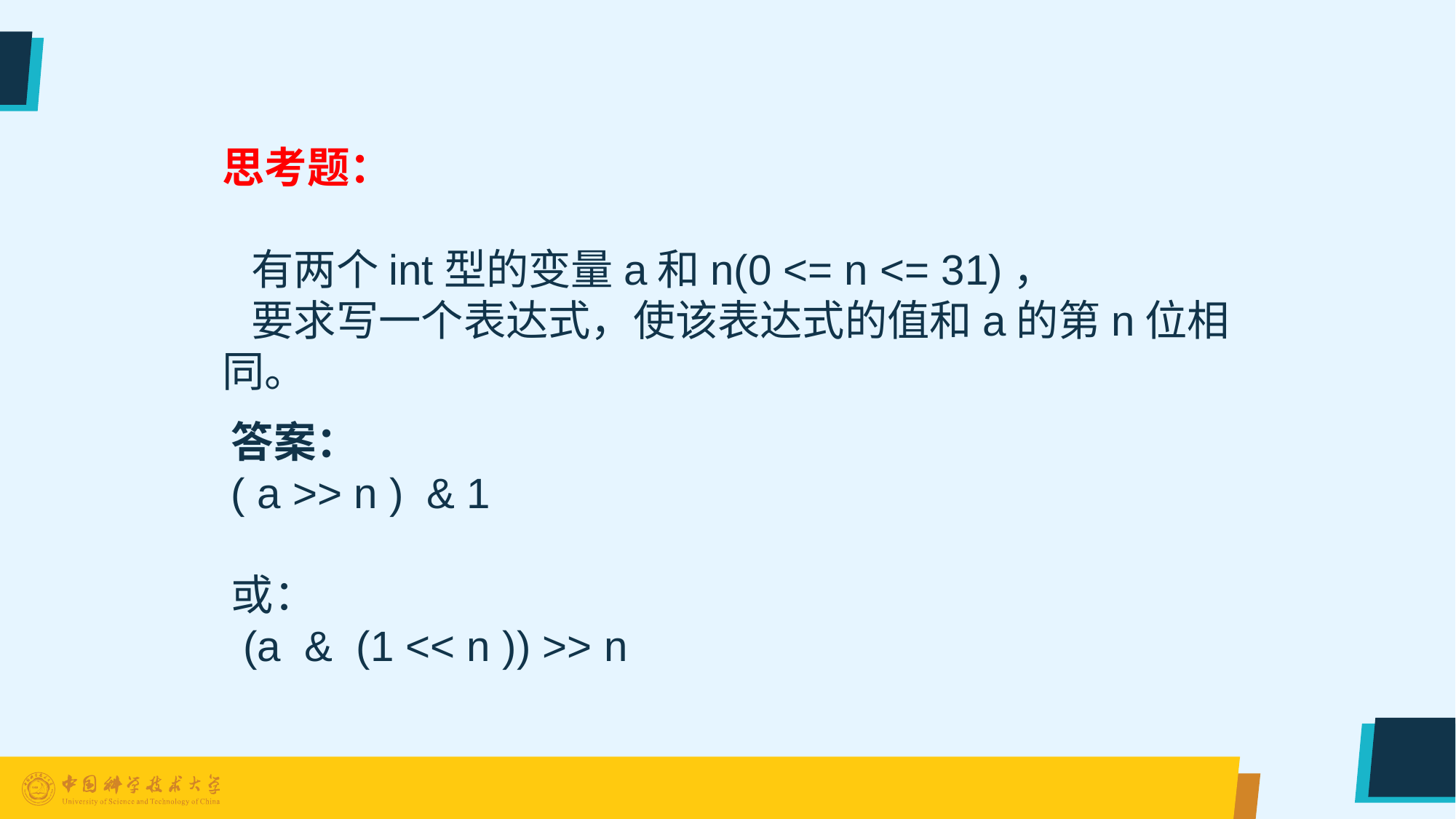

思考题：

  有两个int型的变量a和n(0 <= n <= 31)，
  要求写一个表达式，使该表达式的值和a的第n位相同。

答案：
( a >> n )  & 1

或：
 (a  &  (1 << n )) >> n